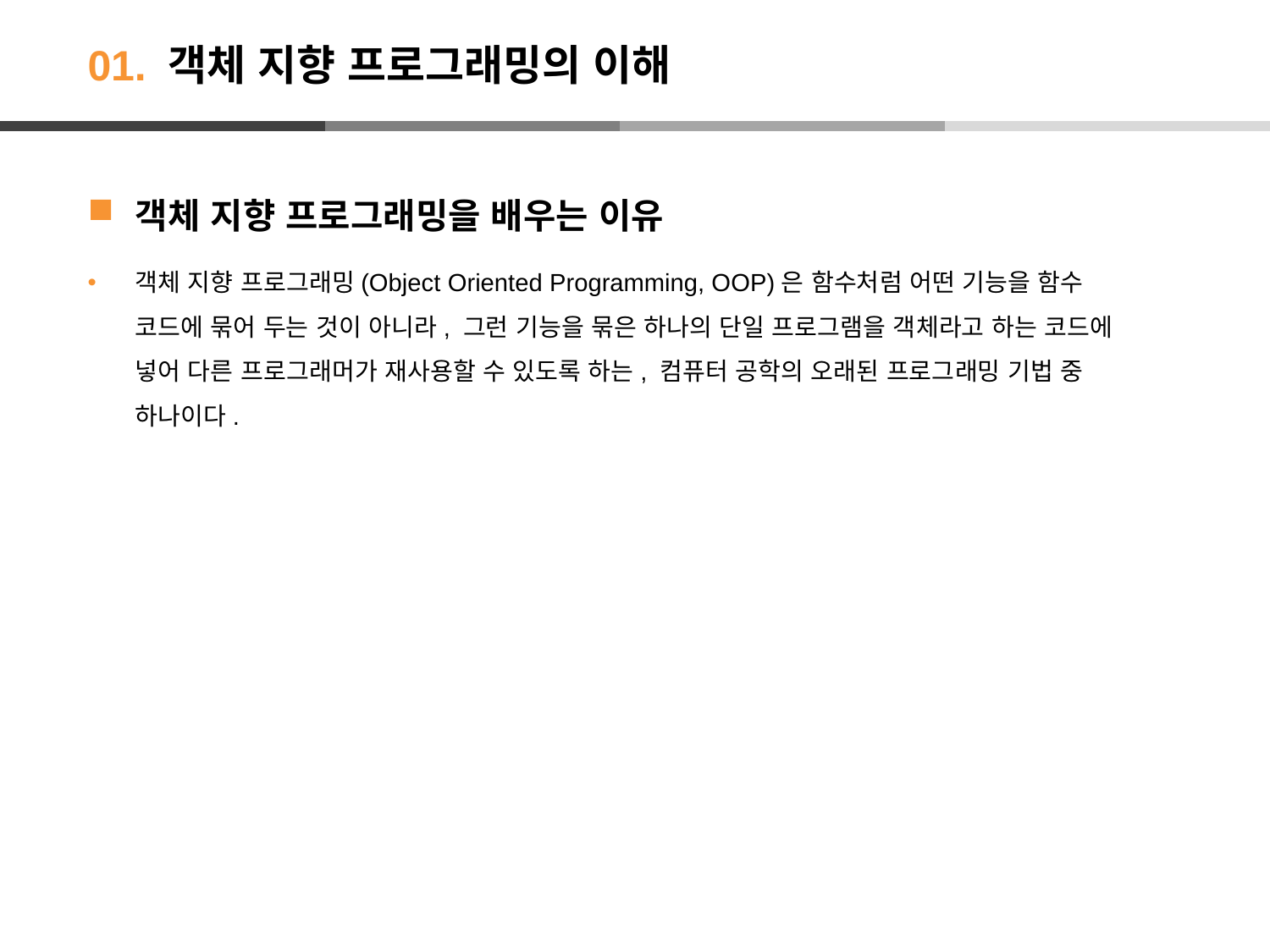

# 01. 객체 지향 프로그래밍의 이해
객체 지향 프로그래밍을 배우는 이유
객체 지향 프로그래밍(Object Oriented Programming, OOP)은 함수처럼 어떤 기능을 함수 코드에 묶어 두는 것이 아니라, 그런 기능을 묶은 하나의 단일 프로그램을 객체라고 하는 코드에 넣어 다른 프로그래머가 재사용할 수 있도록 하는, 컴퓨터 공학의 오래된 프로그래밍 기법 중 하나이다.